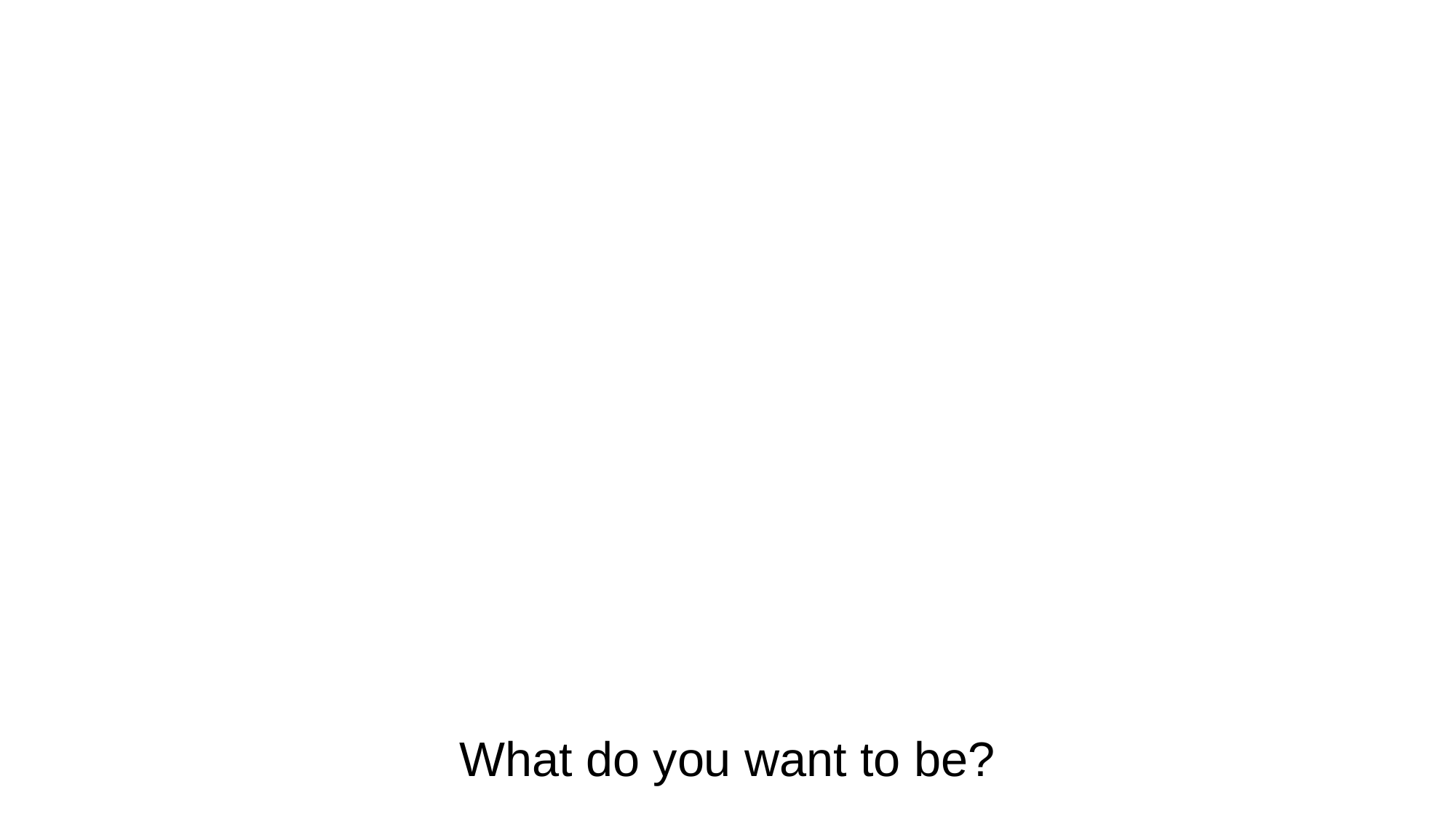

타이밍
What do you want to be?
So far, I introduce 3 jobs
Except this jobs, all jobs are important.